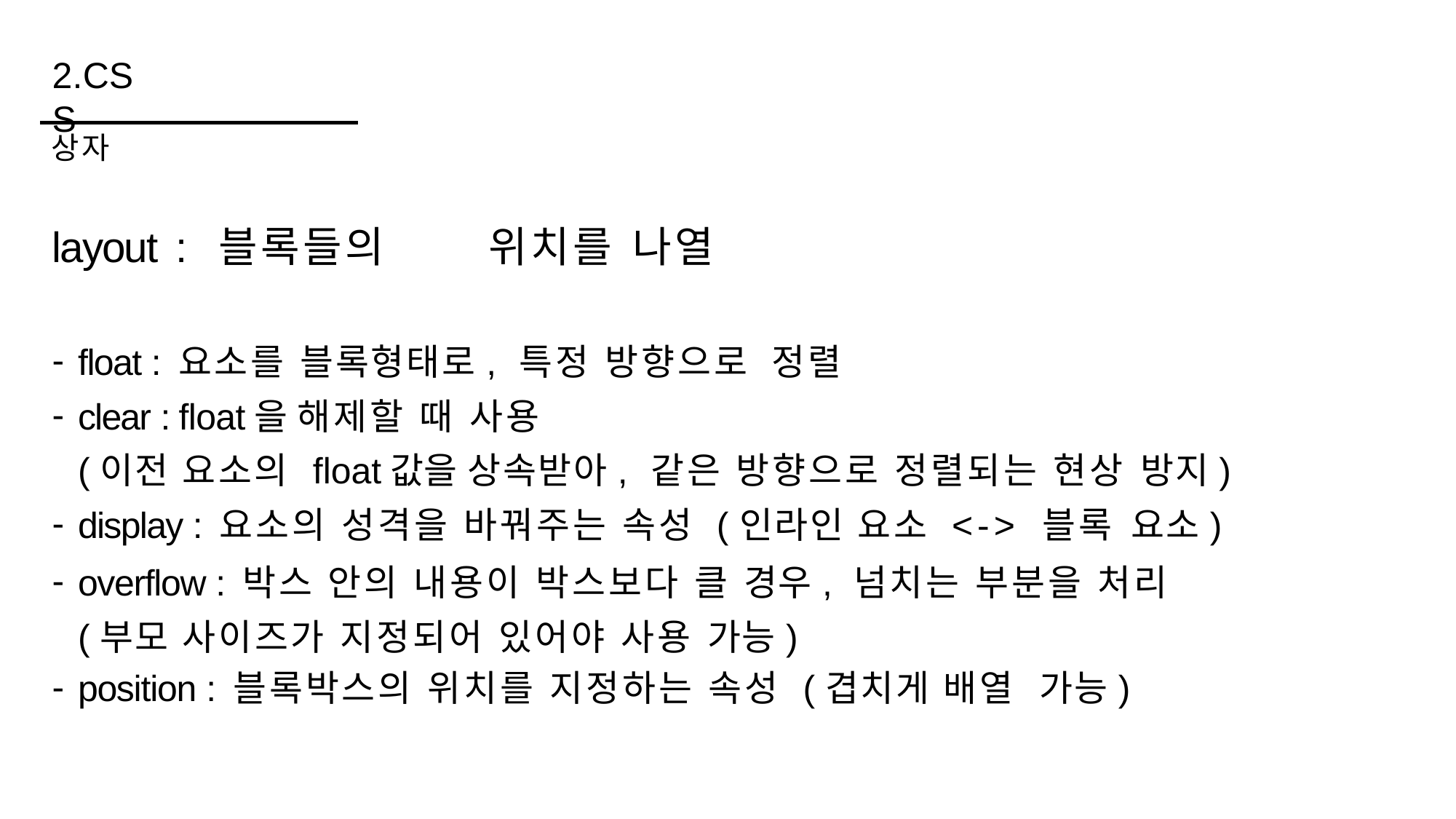

# 2.CSS

상자

layout :  블록들의	위치를 나열

float : 요소를 블록형태로, 특정 방향으로 정렬
clear : float을 해제할 때 사용
(이전 요소의 float값을 상속받아, 같은 방향으로 정렬되는 현상 방지)
display : 요소의 성격을 바꿔주는 속성 (인라인 요소 <-> 블록 요소)
overflow : 박스 안의 내용이 박스보다 클 경우, 넘치는 부분을 처리  (부모 사이즈가 지정되어 있어야 사용 가능)
position : 블록박스의 위치를 지정하는 속성 (겹치게 배열 가능)